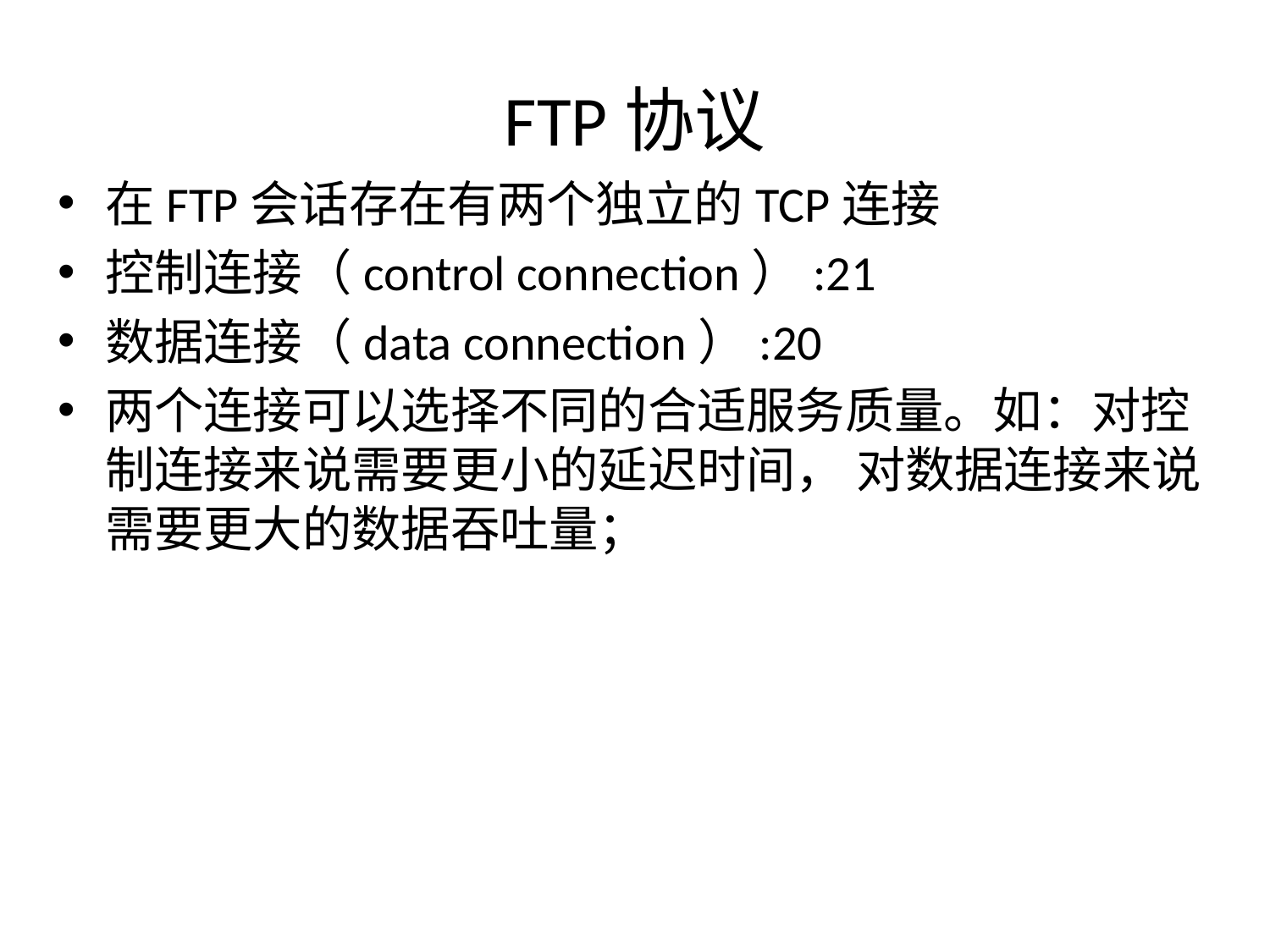

# FTP协议
在FTP会话存在有两个独立的TCP连接
控制连接（control connection）:21
数据连接（data connection）:20
两个连接可以选择不同的合适服务质量。如：对控制连接来说需要更小的延迟时间， 对数据连接来说需要更大的数据吞吐量；